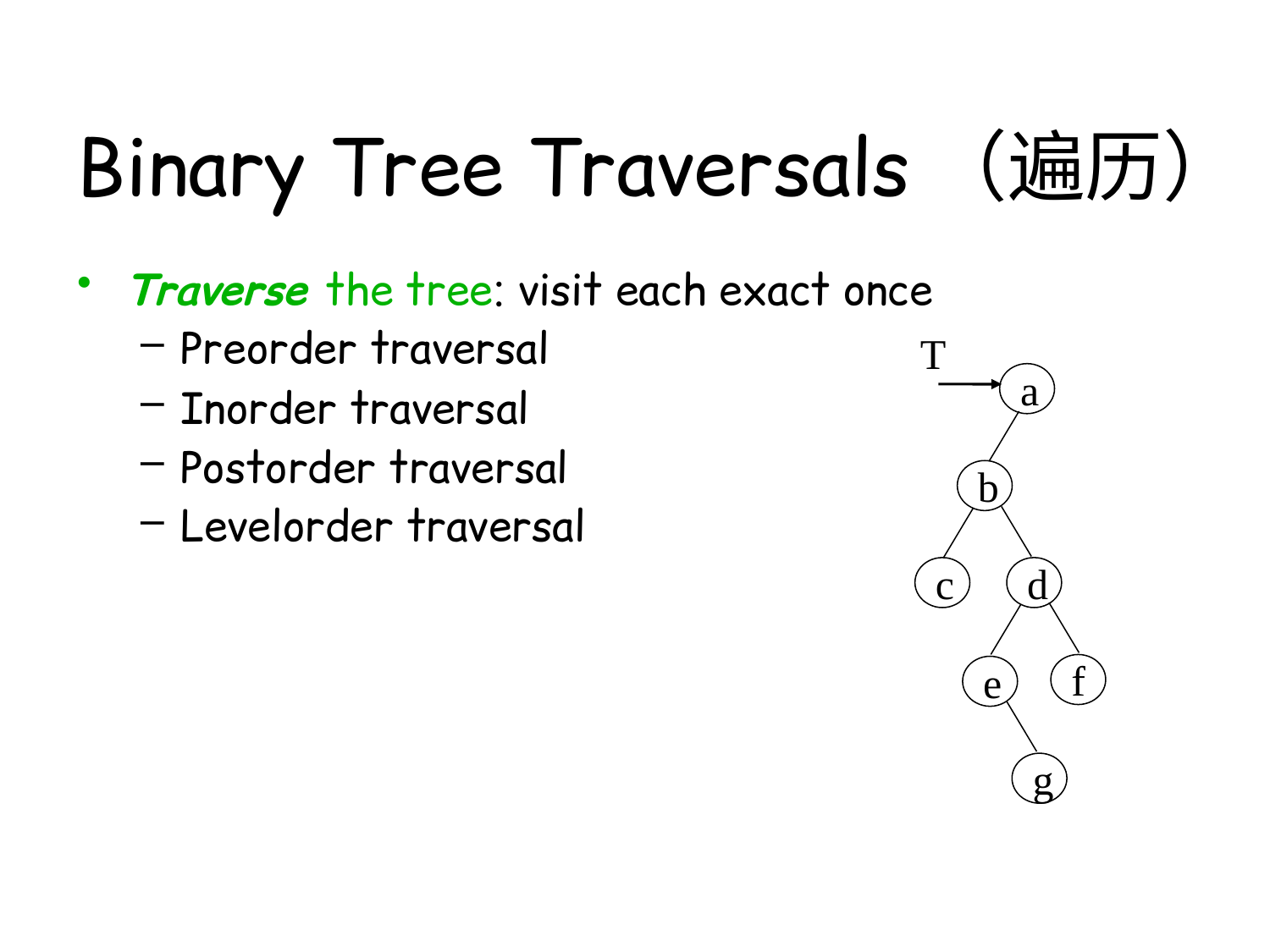

Binary Tree Traversals（遍历）
Traverse the tree: visit each exact once
Preorder traversal
Inorder traversal
Postorder traversal
Levelorder traversal

T
a

b

c
d

f
e

g